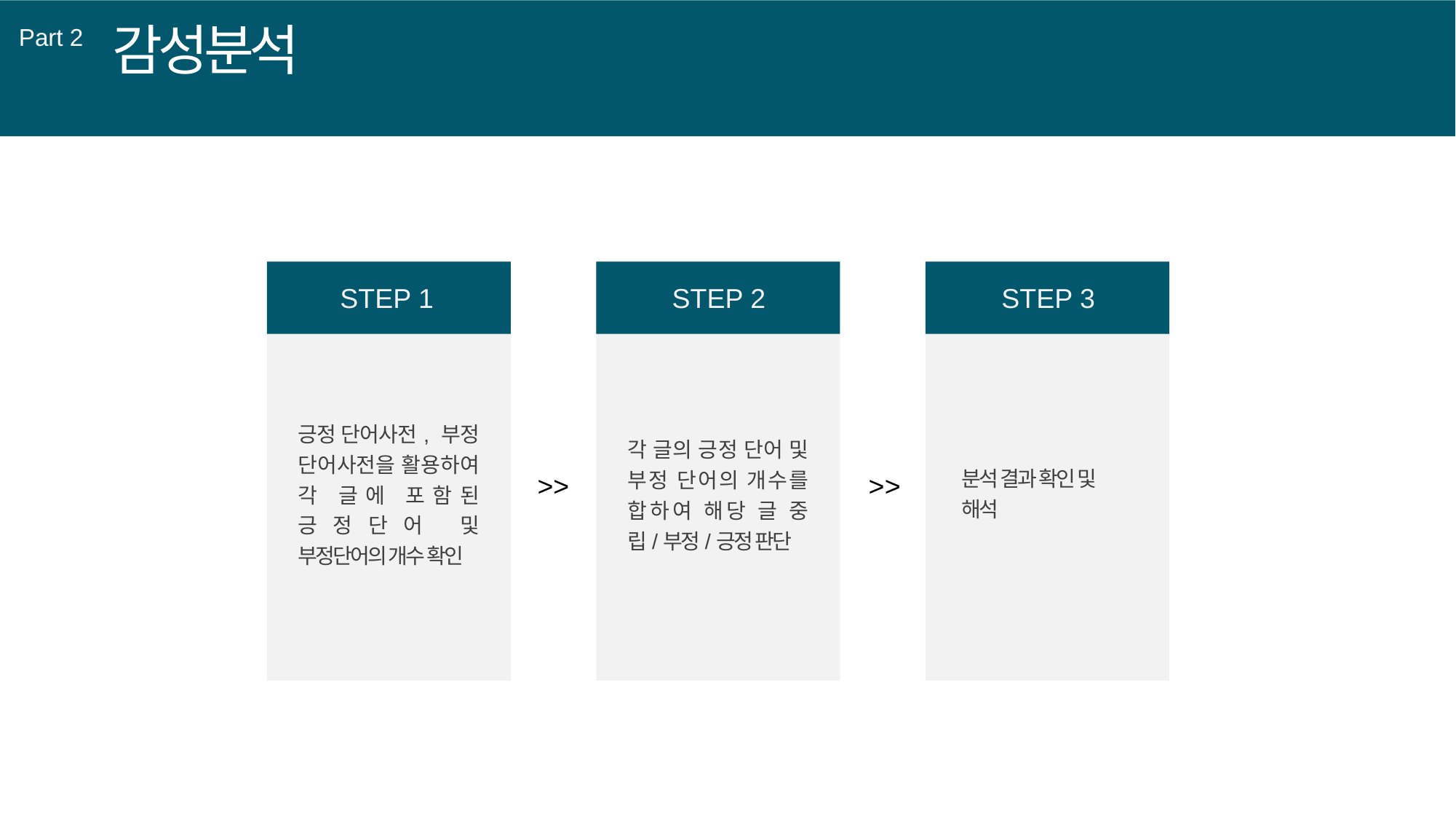

감성분석
Part 2

STEP 1
STEP 2
STEP 3
긍정 단어사전, 부정 단어사전을 활용하여 각 글에 포함된 긍정단어 및 부정단어의 개수 확인
각 글의 긍정 단어 및 부정 단어의 개수를 합하여 해당 글 중립/부정/긍정 판단
분석 결과 확인 및
해석
>>
>>